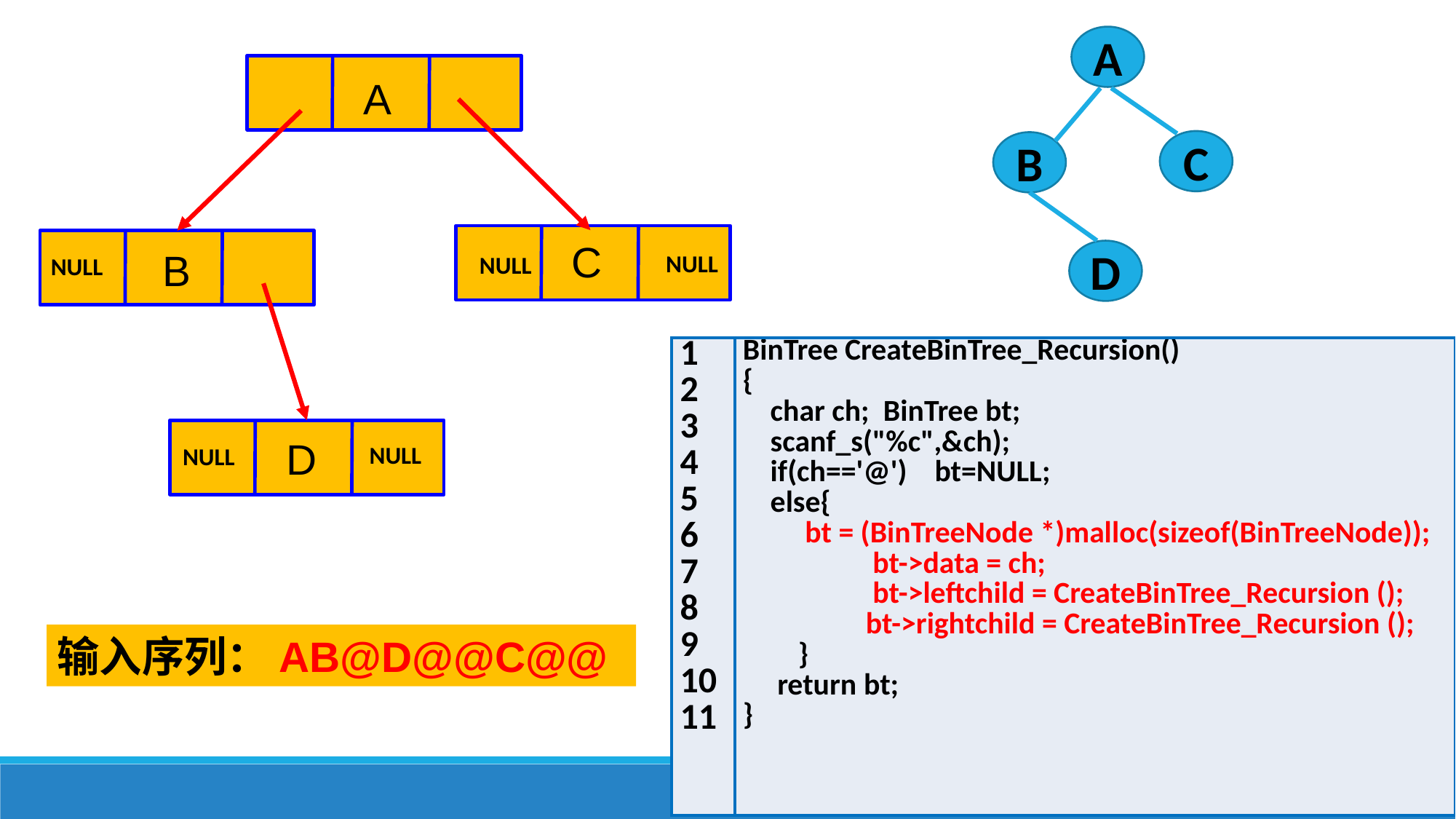

A

A
C
B

C
B
D
NULL
NULL
NULL
| 1 2 3 4 5 6 7 8 9 10 11 | BinTree CreateBinTree\_Recursion() { char ch; BinTree bt; scanf\_s("%c",&ch); if(ch=='@') bt=NULL; else{ bt = (BinTreeNode \*)malloc(sizeof(BinTreeNode)); bt->data = ch; bt->leftchild = CreateBinTree\_Recursion (); bt->rightchild = CreateBinTree\_Recursion (); } return bt; } |
| --- | --- |

D
NULL
NULL
输入序列：AB@D@@C@@